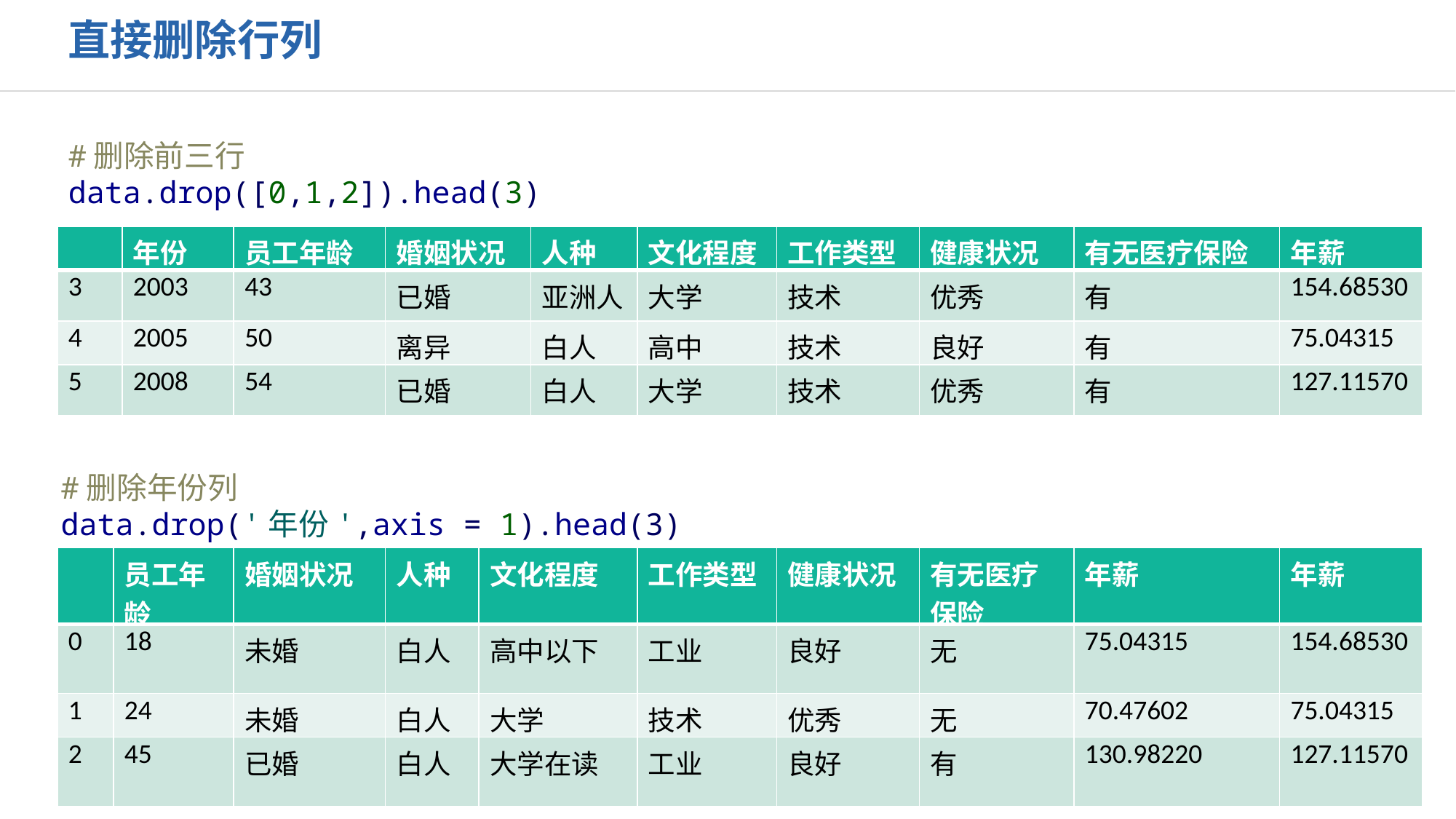

直接删除行列
#删除前三行
data.drop([0,1,2]).head(3)
|  | 年份 | 员工年龄 | 婚姻状况 | 人种 | 文化程度 | 工作类型 | 健康状况 | 有无医疗保险 | 年薪 |
| --- | --- | --- | --- | --- | --- | --- | --- | --- | --- |
| 3 | 2003 | 43 | 已婚 | 亚洲人 | 大学 | 技术 | 优秀 | 有 | 154.68530 |
| 4 | 2005 | 50 | 离异 | 白人 | 高中 | 技术 | 良好 | 有 | 75.04315 |
| 5 | 2008 | 54 | 已婚 | 白人 | 大学 | 技术 | 优秀 | 有 | 127.11570 |
#删除年份列
data.drop('年份',axis = 1).head(3)
|  | 员工年龄 | 婚姻状况 | 人种 | 文化程度 | 工作类型 | 健康状况 | 有无医疗保险 | 年薪 | 年薪 |
| --- | --- | --- | --- | --- | --- | --- | --- | --- | --- |
| 0 | 18 | 未婚 | 白人 | 高中以下 | 工业 | 良好 | 无 | 75.04315 | 154.68530 |
| 1 | 24 | 未婚 | 白人 | 大学 | 技术 | 优秀 | 无 | 70.47602 | 75.04315 |
| 2 | 45 | 已婚 | 白人 | 大学在读 | 工业 | 良好 | 有 | 130.98220 | 127.11570 |